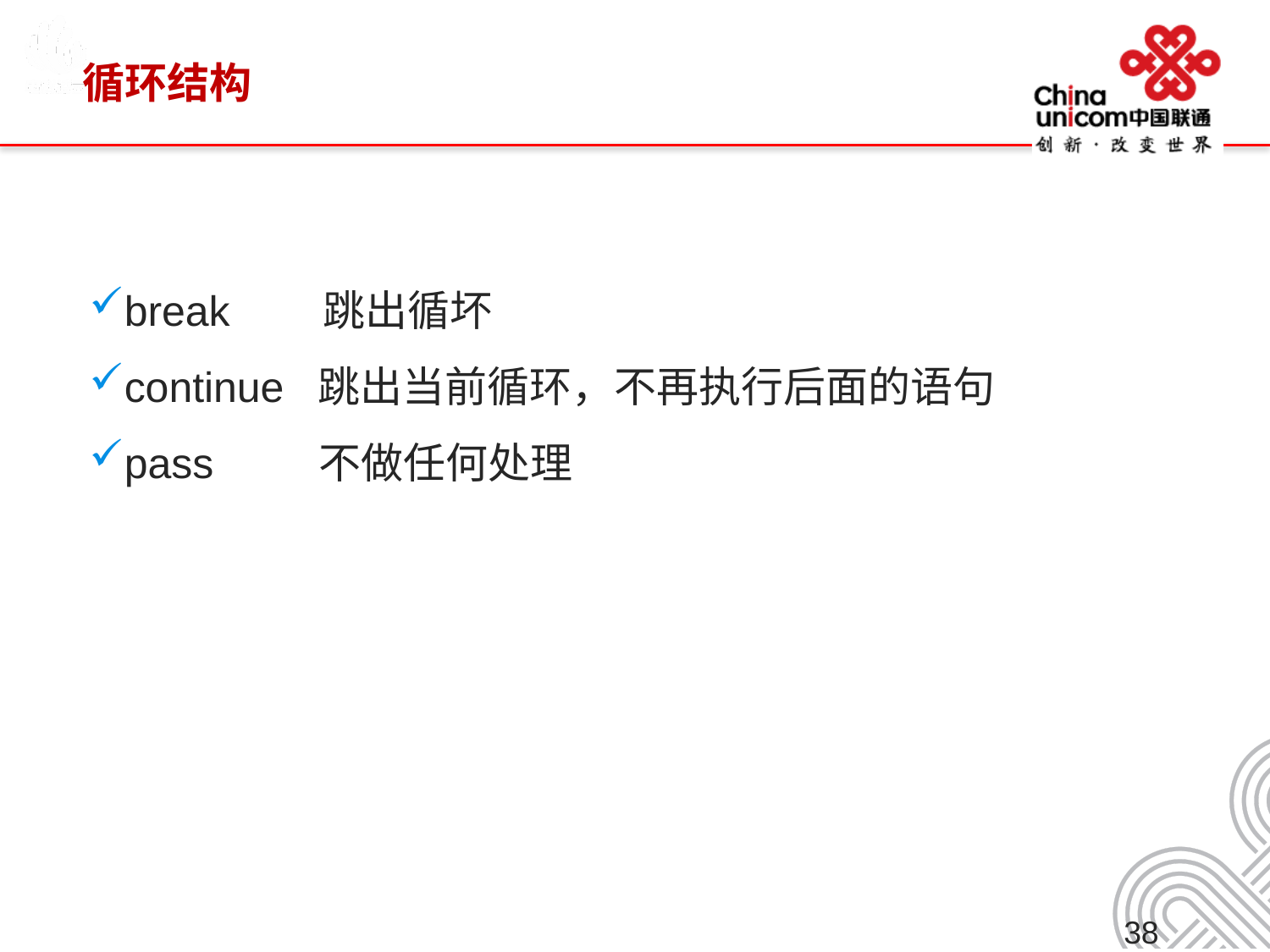

# 循环结构

break       跳出循坏
continue  跳出当前循环，不再执行后面的语句
pass        不做任何处理